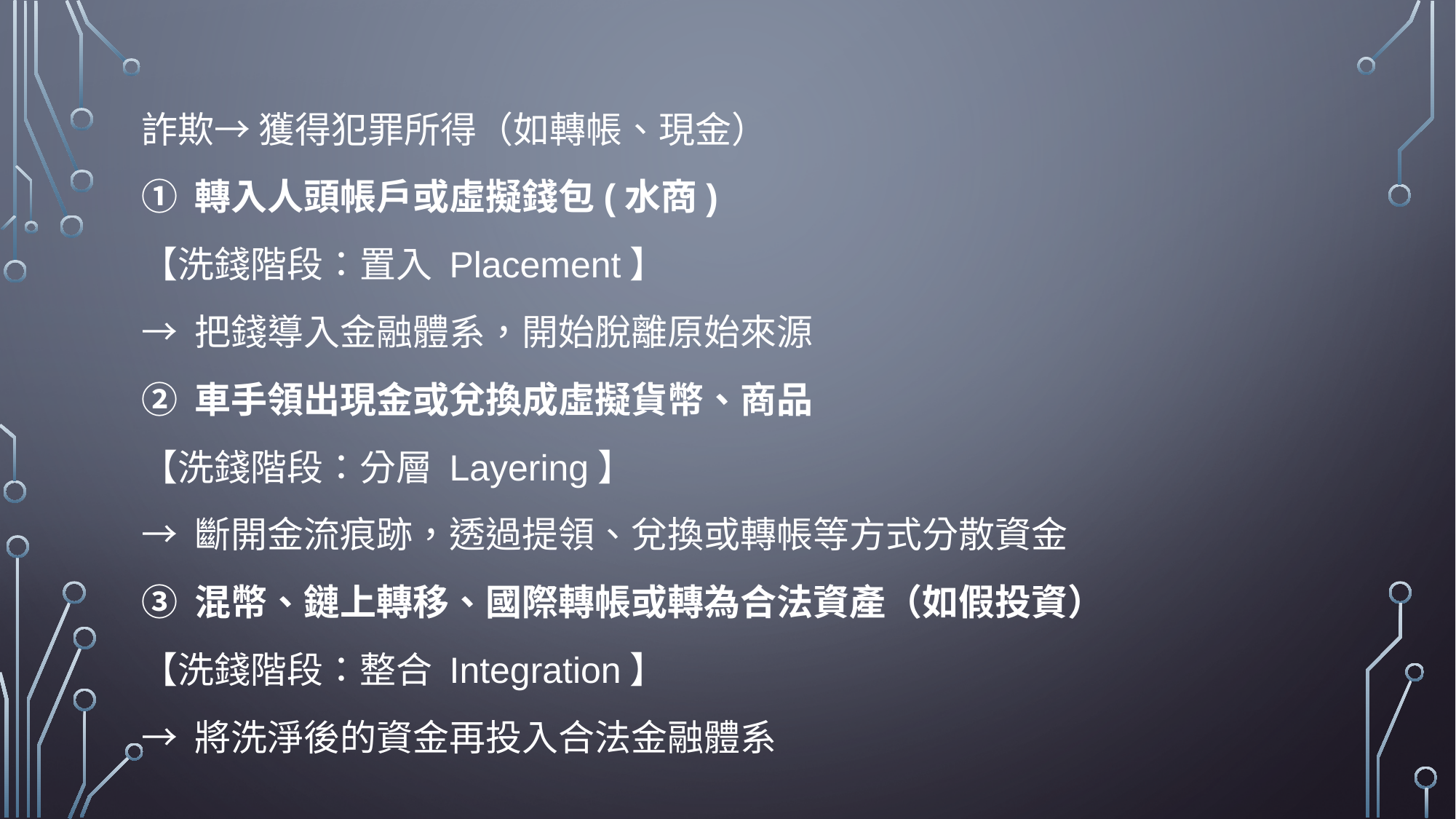

詐欺→ 獲得犯罪所得（如轉帳、現金）
① 轉入人頭帳戶或虛擬錢包(水商)
【洗錢階段：置入 Placement】
→ 把錢導入金融體系，開始脫離原始來源
② 車手領出現金或兌換成虛擬貨幣、商品
【洗錢階段：分層 Layering】
→ 斷開金流痕跡，透過提領、兌換或轉帳等方式分散資金
③ 混幣、鏈上轉移、國際轉帳或轉為合法資產（如假投資）
【洗錢階段：整合 Integration】
→ 將洗淨後的資金再投入合法金融體系